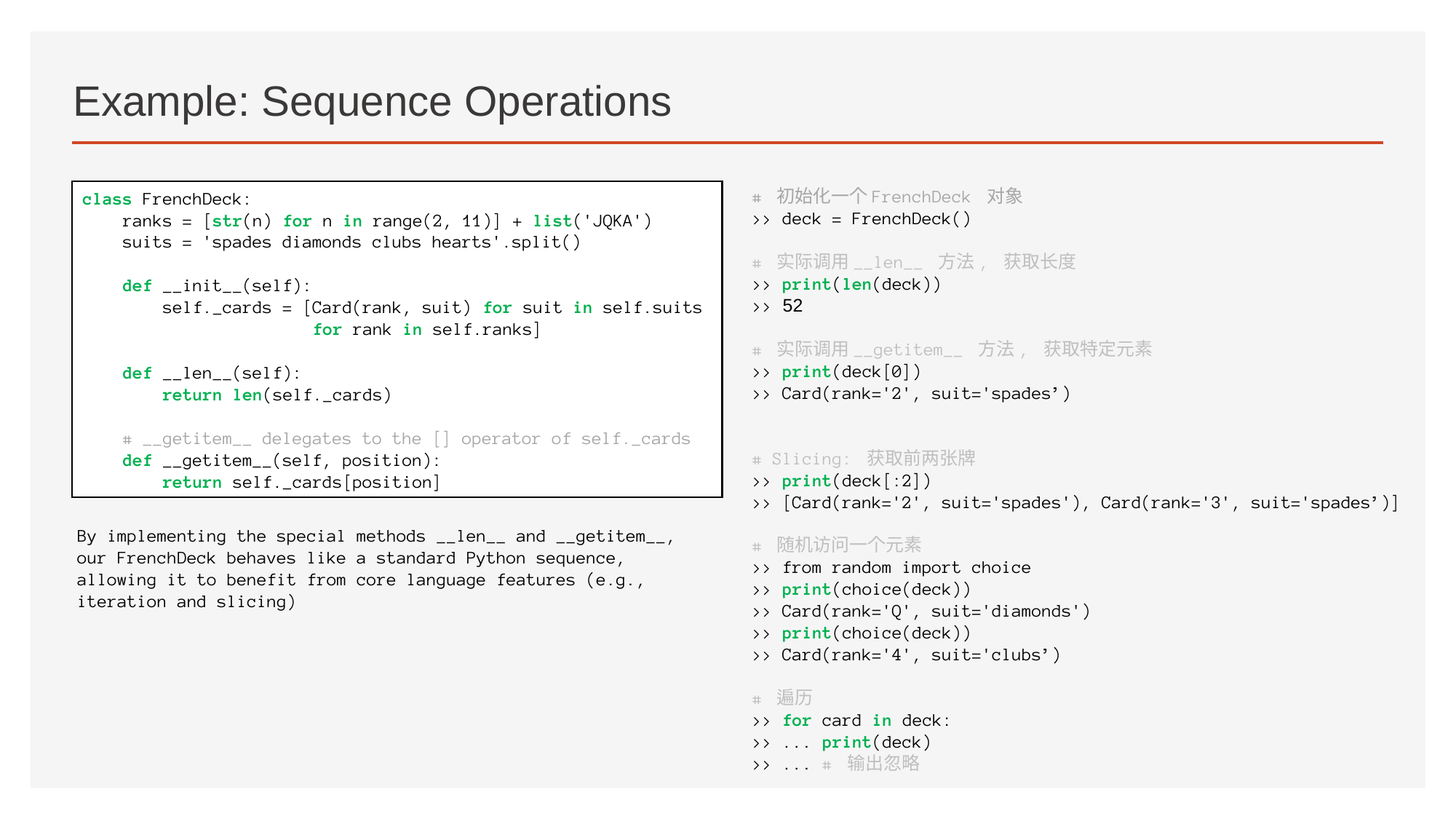

# Example: Sequence Operations
# 初始化一个FrenchDeck 对象
>> deck = FrenchDeck()

# 实际调用__len__ 方法, 获取长度
>> print(len(deck))
>> 52

# 实际调用__getitem__ 方法, 获取特定元素
>> print(deck[0])
>> Card(rank='2', suit='spades’)

# Slicing: 获取前两张牌
>> print(deck[:2])
>> [Card(rank='2', suit='spades'), Card(rank='3', suit='spades’)]

# 随机访问一个元素
>> from random import choice
>> print(choice(deck))
>> Card(rank='Q', suit='diamonds')
>> print(choice(deck))
>> Card(rank='4', suit='clubs’)

# 遍历
>> for card in deck:
>> ... print(deck)
>> ... # 输出忽略
class FrenchDeck:
    ranks = [str(n) for n in range(2, 11)] + list('JQKA')
    suits = 'spades diamonds clubs hearts'.split()

    def __init__(self):
        self._cards = [Card(rank, suit) for suit in self.suits
                       for rank in self.ranks]

    def __len__(self):
        return len(self._cards)

    # __getitem__ delegates to the [] operator of self._cards
    def __getitem__(self, position):
        return self._cards[position]
By implementing the special methods __len__ and __getitem__, our FrenchDeck behaves like a standard Python sequence, allowing it to benefit from core language features (e.g., iteration and slicing)